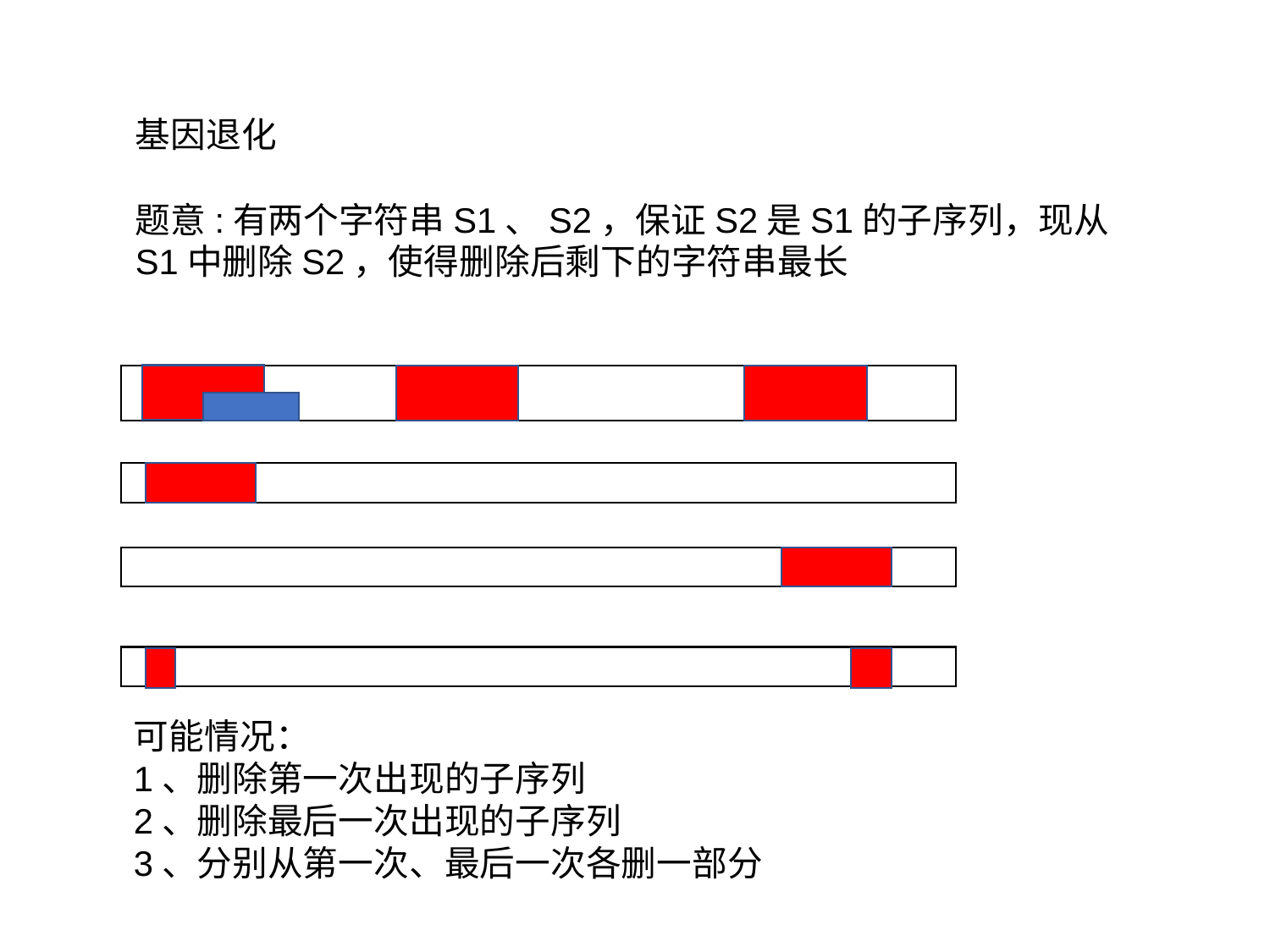

基因退化

题意:有两个字符串S1、S2，保证S2是S1的子序列，现从S1中删除S2，使得删除后剩下的字符串最长

可能情况：
1、删除第一次出现的子序列
2、删除最后一次出现的子序列
3、分别从第一次、最后一次各删一部分